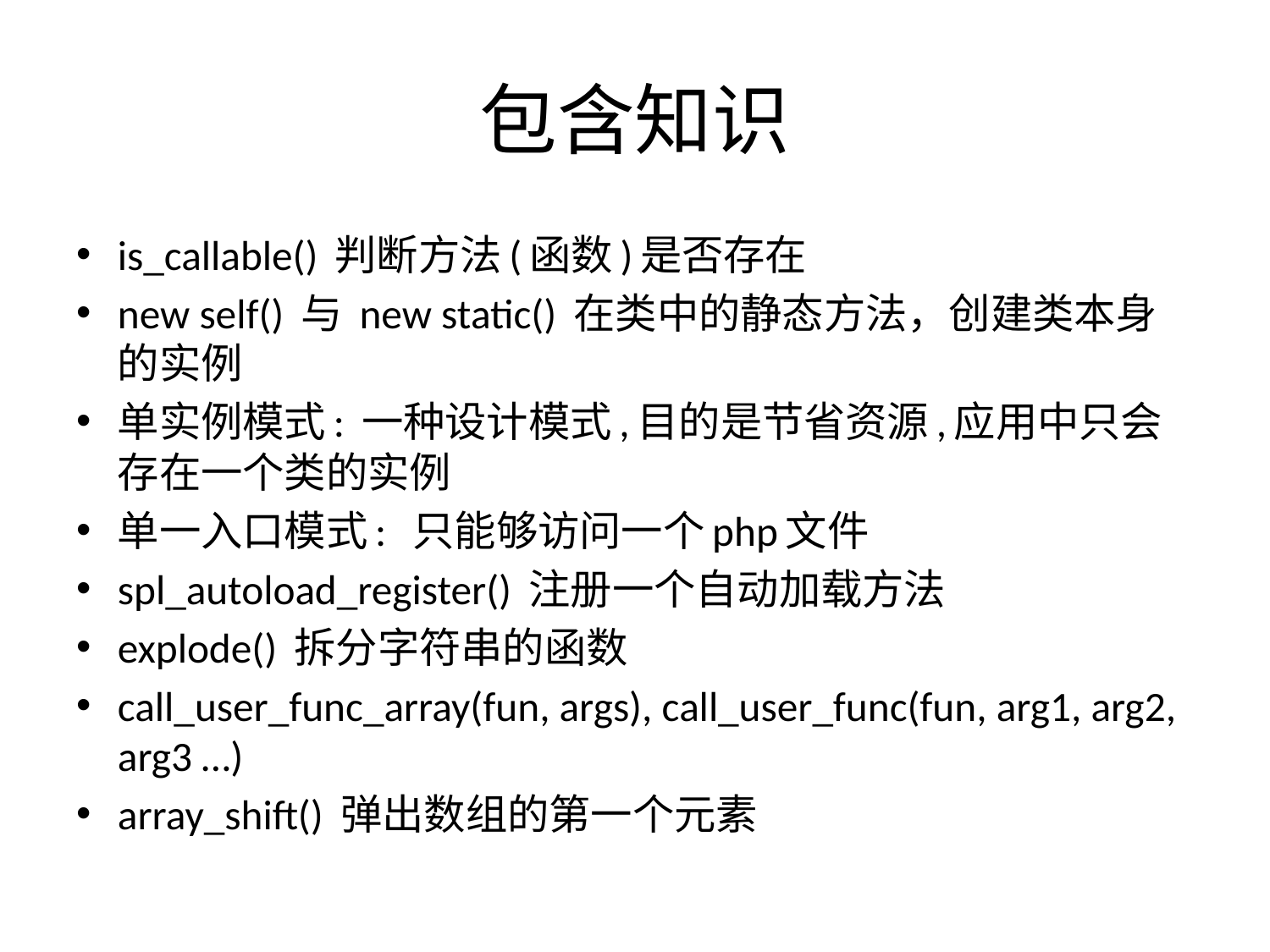

# 包含知识
is_callable() 判断方法(函数)是否存在
new self() 与 new static() 在类中的静态方法，创建类本身的实例
单实例模式: 一种设计模式,目的是节省资源,应用中只会存在一个类的实例
单一入口模式:  只能够访问一个php文件
spl_autoload_register() 注册一个自动加载方法
explode() 拆分字符串的函数
call_user_func_array(fun, args), call_user_func(fun, arg1, arg2, arg3 …)
array_shift() 弹出数组的第一个元素